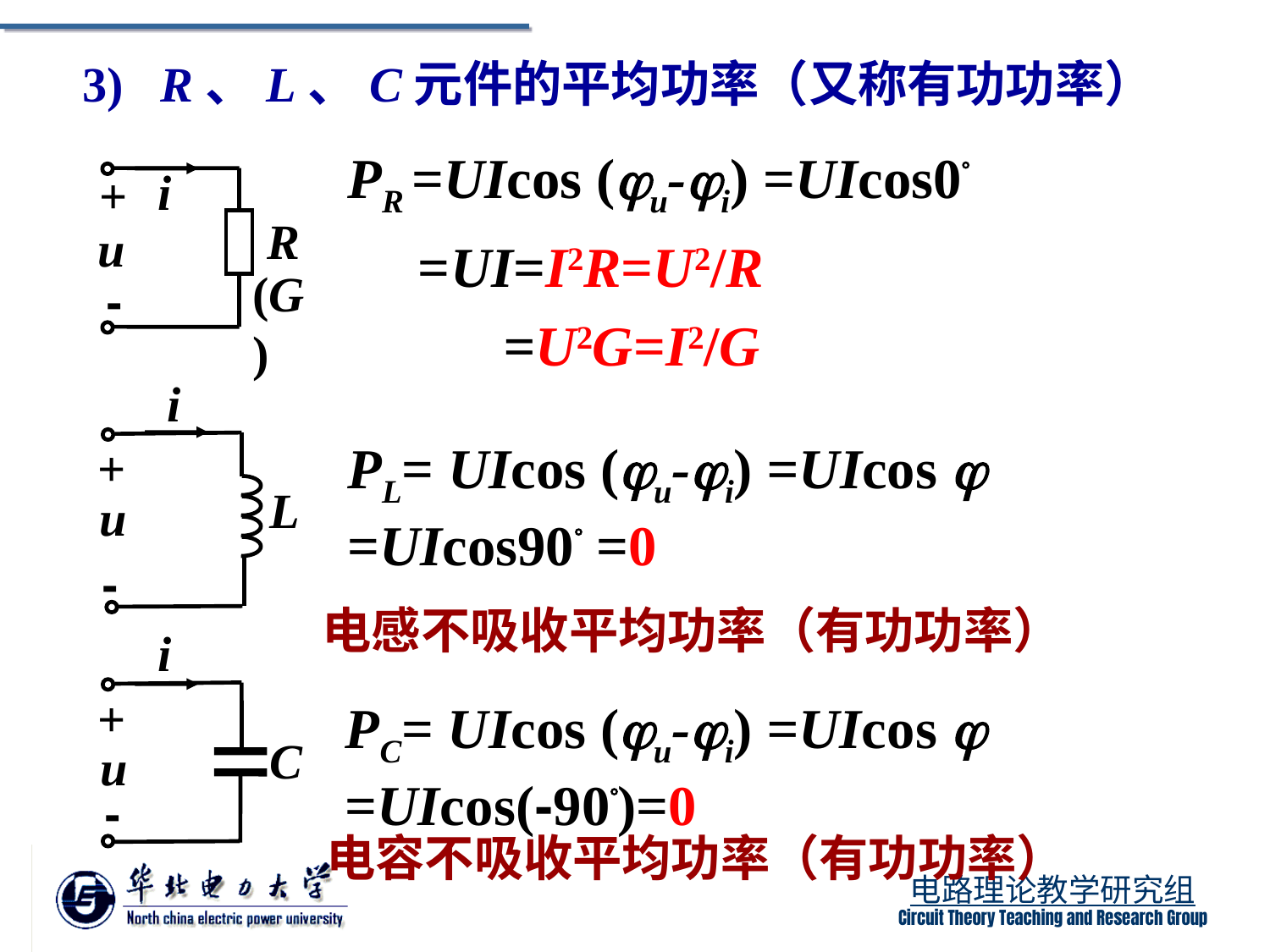

3)   R、L、C元件的平均功率（又称有功功率）
PR =UIcos (ϕu-ϕi) =UIcos0°
     =UI=I2R=U2/R
           =U2G=I2/G
i
+

R

u
-

(G)
i

+

L

u
-

PL= UIcos (ϕu-ϕi) =UIcos ϕ   =UIcos90° =0
电感不吸收平均功率（有功功率）
i

+

C
u

-

PC= UIcos (ϕu-ϕi) =UIcos ϕ =UIcos(-90°)=0
电容不吸收平均功率（有功功率）